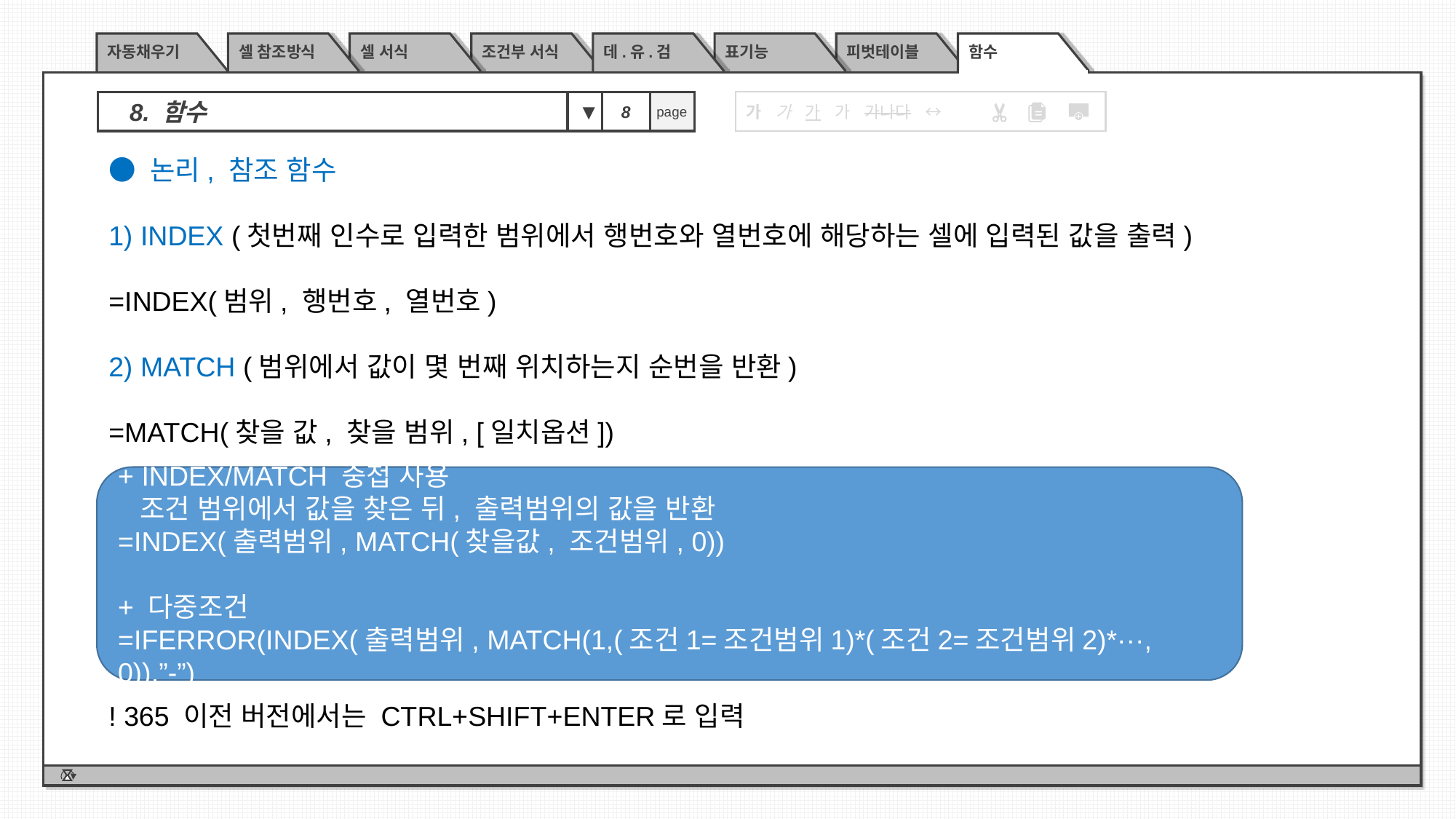

자동채우기
셀 참조방식
셀 서식
조건부 서식
데.유.검

표기능
피벗테이블
함수

8. 함수
▼
page
가   가   가   가   가나다   ↔

8
● 논리, 참조 함수

1) INDEX (첫번째 인수로 입력한 범위에서 행번호와 열번호에 해당하는 셀에 입력된 값을 출력)

=INDEX(범위, 행번호, 열번호)

2) MATCH (범위에서 값이 몇 번째 위치하는지 순번을 반환)

=MATCH(찾을 값, 찾을 범위, [일치옵션])

! 365 이전 버전에서는 CTRL+SHIFT+ENTER로 입력
+ INDEX/MATCH 중첩 사용
  조건 범위에서 값을 찾은 뒤, 출력범위의 값을 반환
=INDEX(출력범위, MATCH(찾을값, 조건범위, 0))

+ 다중조건
=IFERROR(INDEX(출력범위, MATCH(1,(조건1=조건범위1)*(조건2=조건범위2)*···, 0)),”-”)